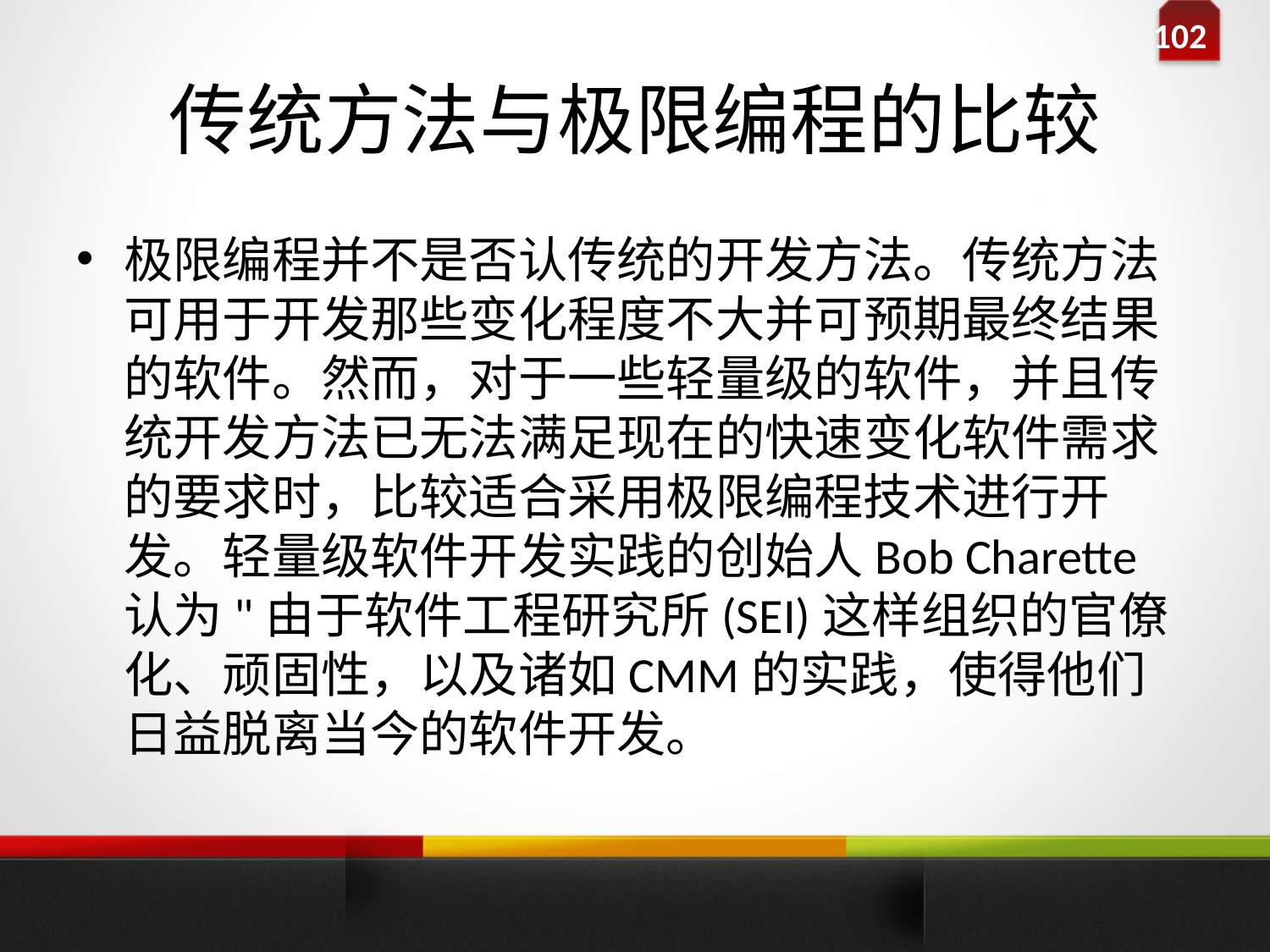

# 传统方法与极限编程的比较
极限编程并不是否认传统的开发方法。传统方法可用于开发那些变化程度不大并可预期最终结果的软件。然而，对于一些轻量级的软件，并且传统开发方法已无法满足现在的快速变化软件需求的要求时，比较适合采用极限编程技术进行开发。轻量级软件开发实践的创始人Bob Charette认为"由于软件工程研究所(SEI)这样组织的官僚化、顽固性，以及诸如CMM的实践，使得他们日益脱离当今的软件开发。

102